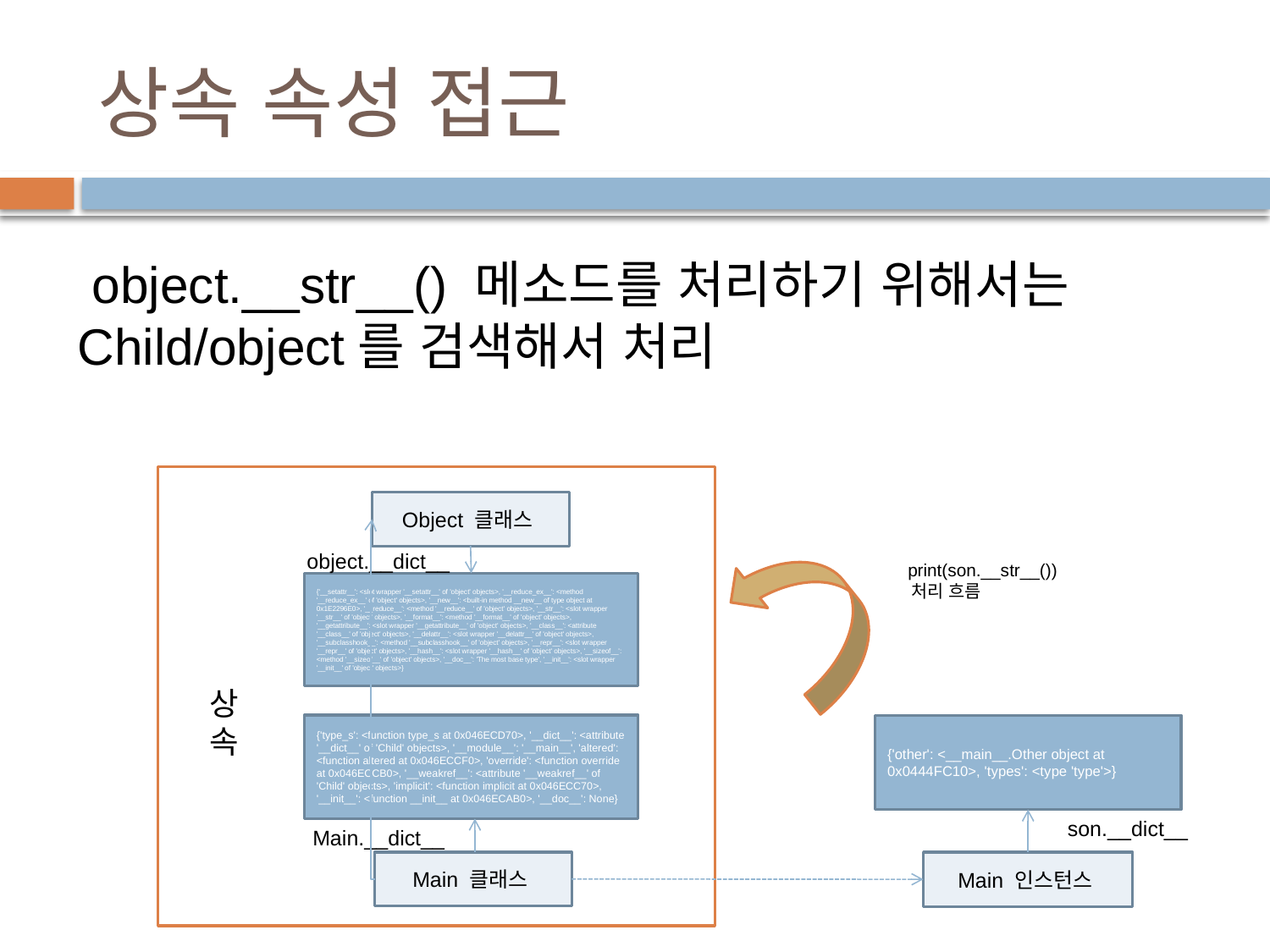

# 상속 속성 접근
 object.__str__() 메소드를 처리하기 위해서는 Child/object를 검색해서 처리

Object 클래스
object.__dict__
 print(son.__str__())
 처리 흐름

{'__setattr__': <slot wrapper '__setattr__' of 'object' objects>, '__reduce_ex__': <method '__reduce_ex__' of 'object' objects>, '__new__': <built-in method __new__ of type object at 0x1E2296E0>, '__reduce__': <method '__reduce__' of 'object' objects>, '__str__': <slot wrapper '__str__' of 'object' objects>, '__format__': <method '__format__' of 'object' objects>, '__getattribute__': <slot wrapper '__getattribute__' of 'object' objects>, '__class__': <attribute '__class__' of 'object' objects>, '__delattr__': <slot wrapper '__delattr__' of 'object' objects>, '__subclasshook__': <method '__subclasshook__' of 'object' objects>, '__repr__': <slot wrapper '__repr__' of 'object' objects>, '__hash__': <slot wrapper '__hash__' of 'object' objects>, '__sizeof__': <method '__sizeof__' of 'object' objects>, '__doc__': 'The most base type', '__init__': <slot wrapper '__init__' of 'object' objects>}
상속
{'type_s': <function type_s at 0x046ECD70>, '__dict__': <attribute '__dict__' of 'Child' objects>, '__module__': '__main__', 'altered': <function altered at 0x046ECCF0>, 'override': <function override at 0x046ECCB0>, '__weakref__': <attribute '__weakref__' of 'Child' objects>, 'implicit': <function implicit at 0x046ECC70>, '__init__': <function __init__ at 0x046ECAB0>, '__doc__': None}
{'other': <__main__.Other object at 0x0444FC10>, 'types': <type 'type'>}
son.__dict__
Main.__dict__
Main 클래스
Main 인스턴스